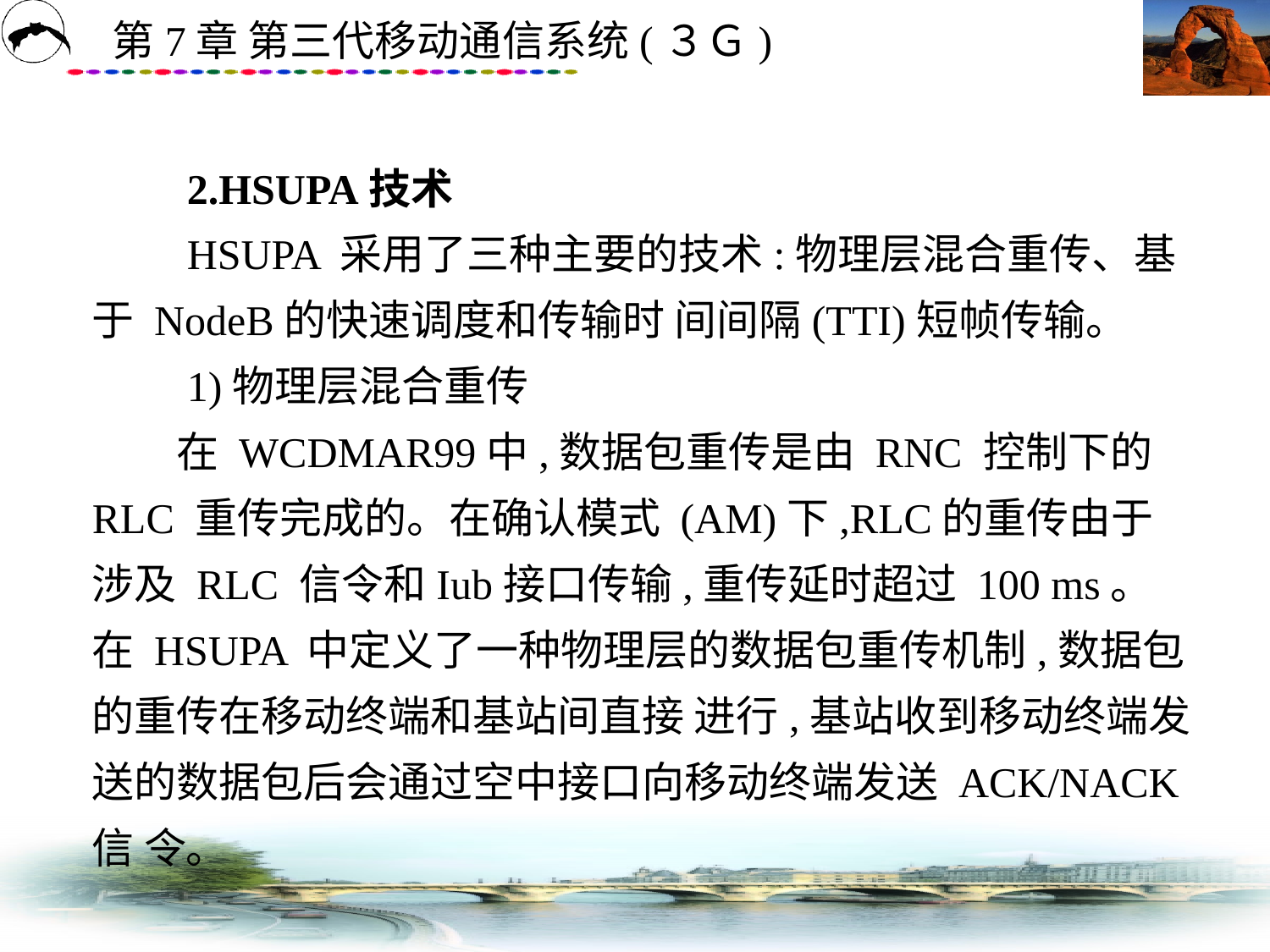

# 2.HSUPA技术 　　HSUPA 采用了三种主要的技术:物理层混合重传、基于 NodeB的快速调度和传输时 间间隔(TTI)短帧传输。 　　1)物理层混合重传 　　在 WCDMAR99中,数据包重传是由 RNC 控制下的 RLC 重传完成的。在确认模式 (AM)下,RLC的重传由于涉及 RLC 信令和Iub接口传输,重传延时超过 100 ms。在 HSUPA 中定义了一种物理层的数据包重传机制,数据包的重传在移动终端和基站间直接 进行,基站收到移动终端发送的数据包后会通过空中接口向移动终端发送 ACK/NACK 信 令。